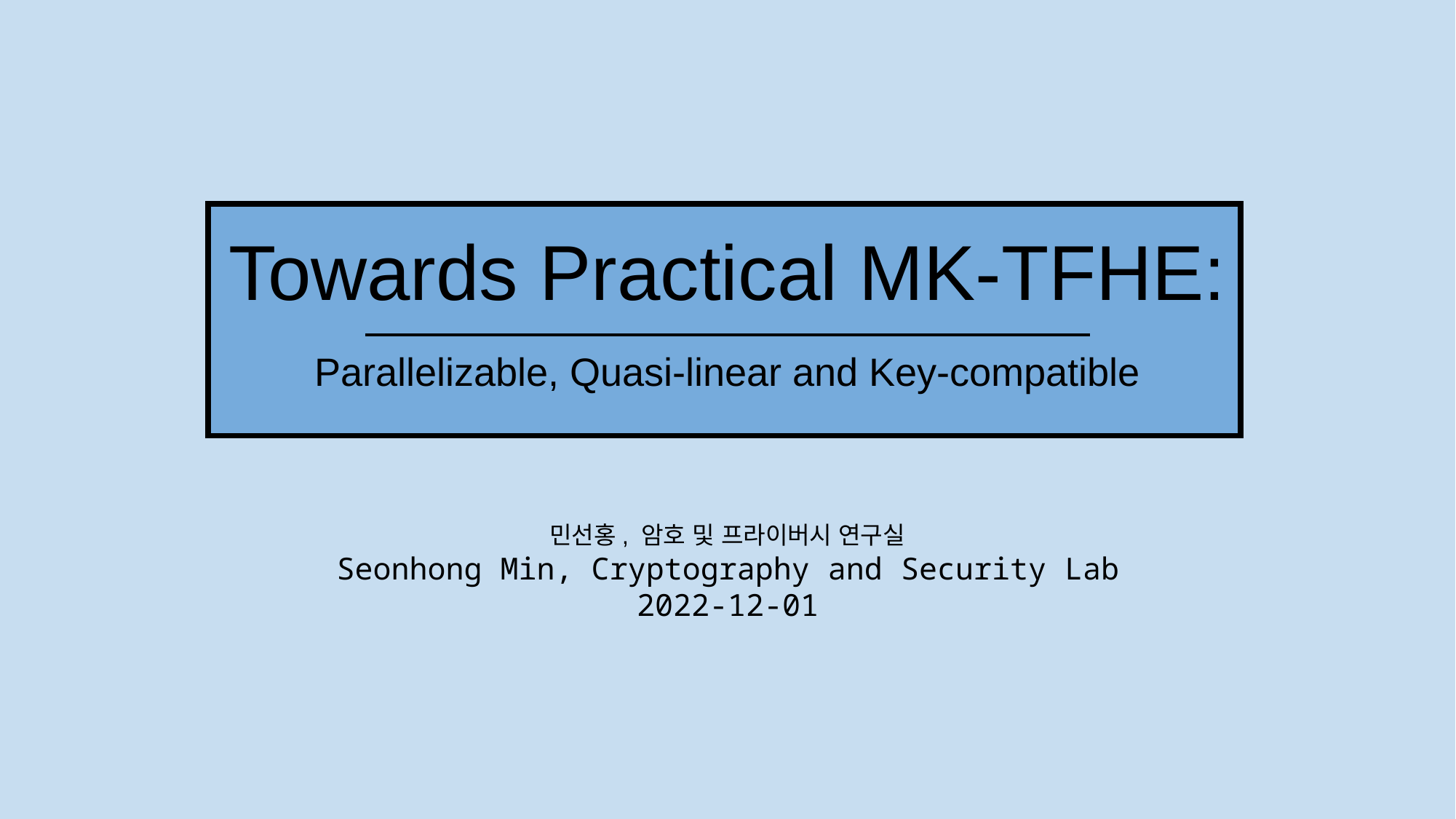

# Towards Practical MK-TFHE:
Parallelizable, Quasi-linear and Key-compatible
민선홍, 암호 및 프라이버시 연구실
Seonhong Min, Cryptography and Security Lab
2022-12-01